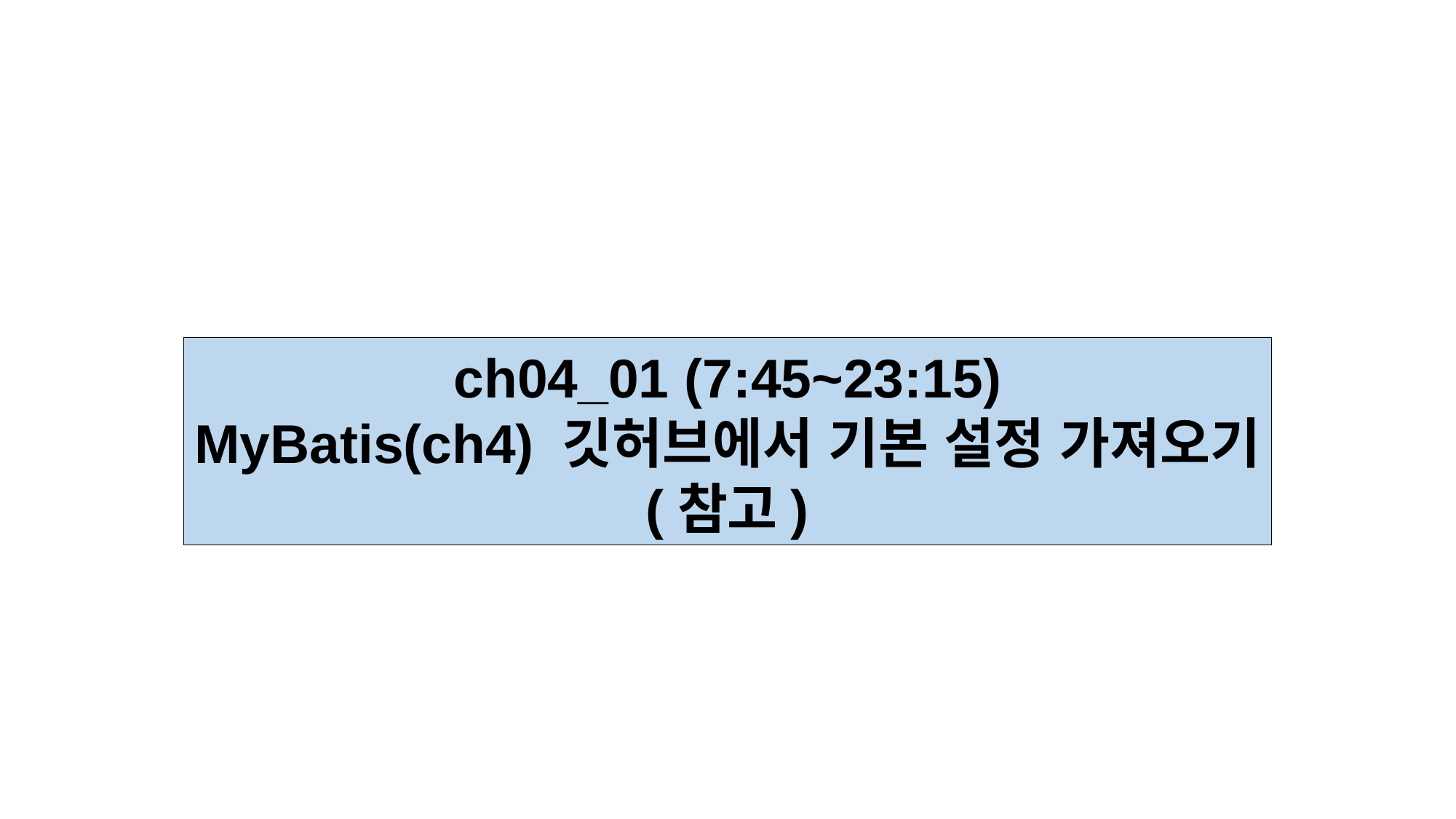

ch04_01 (7:45~23:15)
MyBatis(ch4) 깃허브에서 기본 설정 가져오기
(참고)